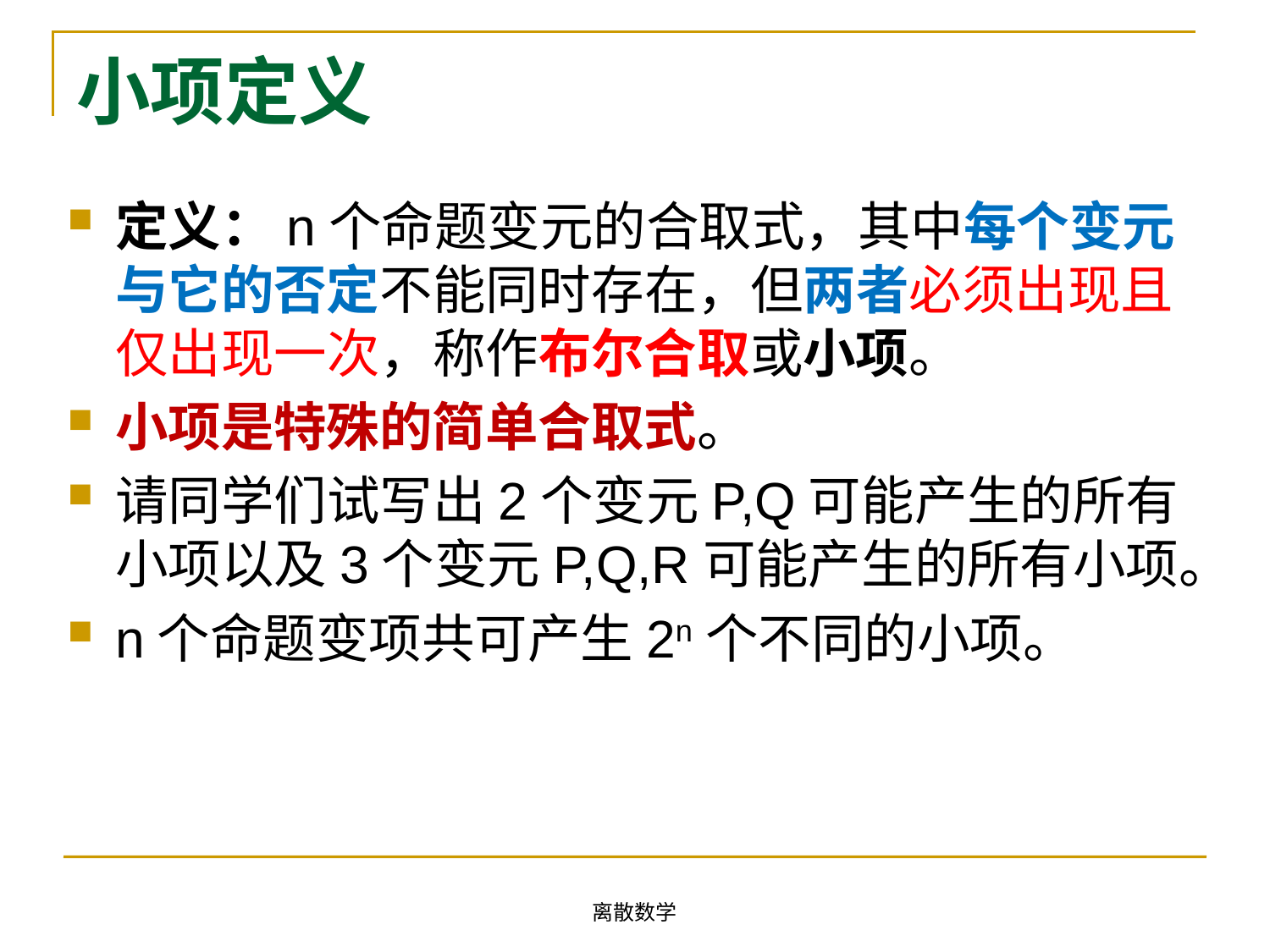

# 小项定义
定义：n个命题变元的合取式，其中每个变元与它的否定不能同时存在，但两者必须出现且仅出现一次，称作布尔合取或小项。
小项是特殊的简单合取式。
请同学们试写出2个变元P,Q可能产生的所有小项以及3个变元P,Q,R可能产生的所有小项。
n个命题变项共可产生2n个不同的小项。

91
离散数学